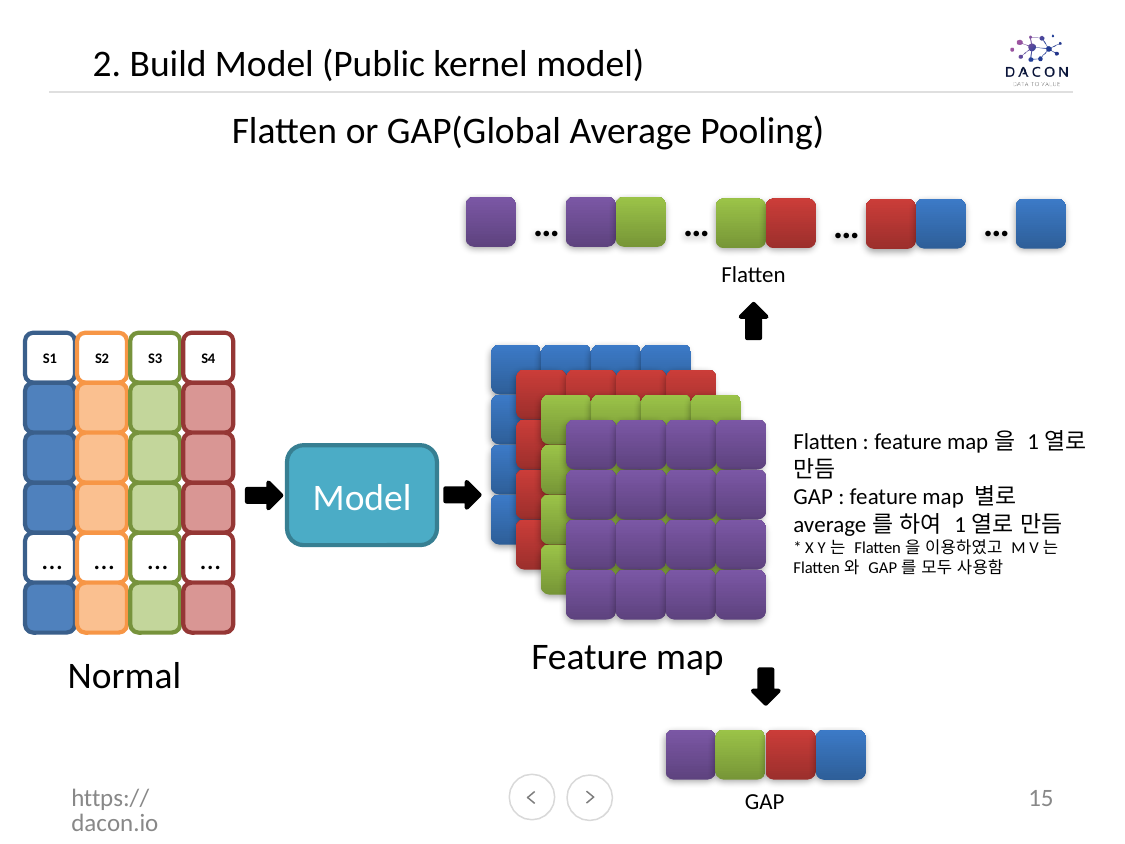

2. Build Model (Public kernel model)
Flatten or GAP(Global Average Pooling)

…

…
…

…

Flatten

S1
S2
S3
S4

…
…
…
…

Normal

Flatten : feature map을 1열로 만듬
GAP : feature map 별로 average를 하여 1열로 만듬
* X Y는 Flatten을 이용하였고 M V는 Flatten와 GAP를 모두 사용함
Model

Feature map

GAP
https://dacon.io
15